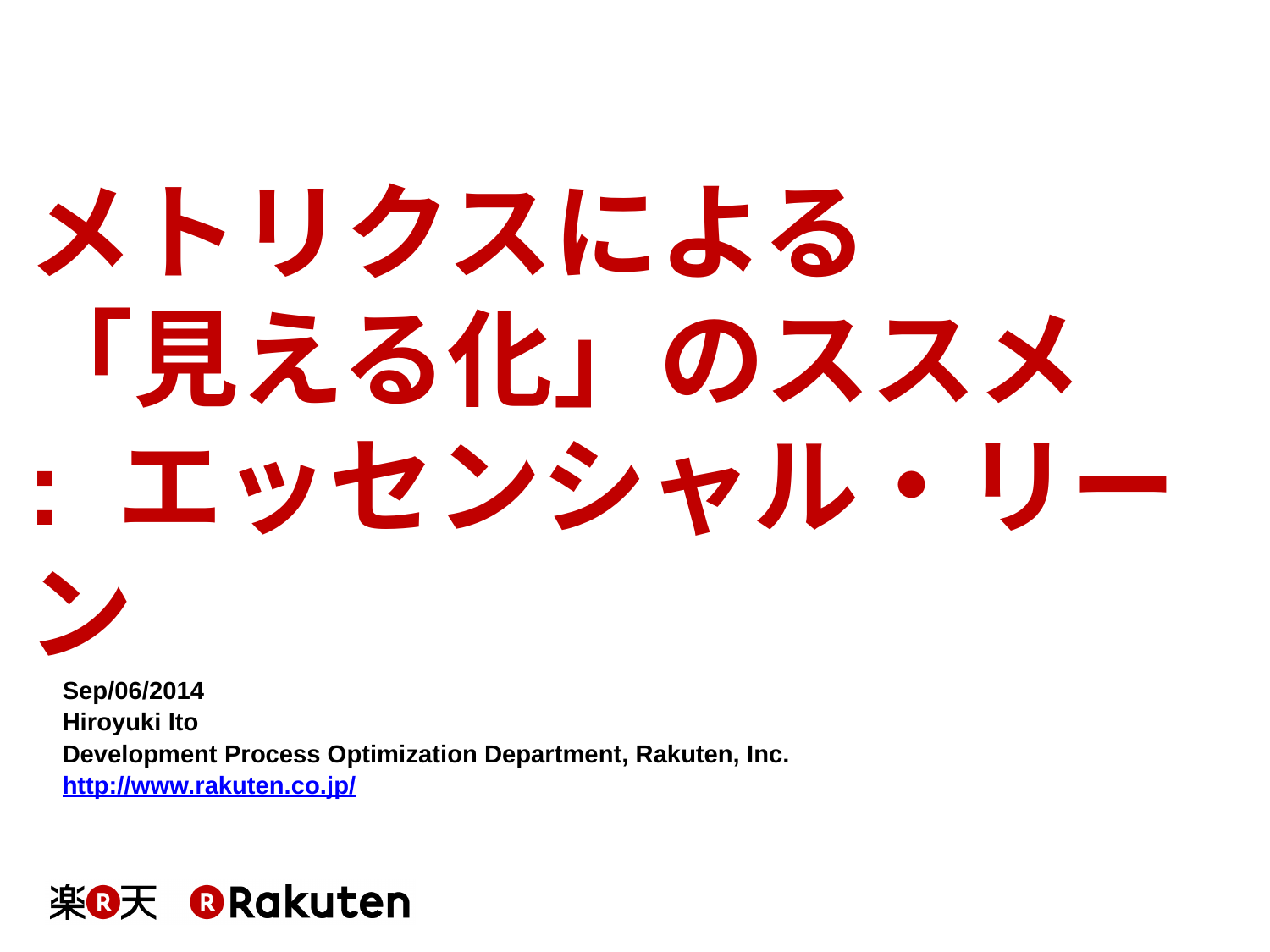

メトリクスによる
「見える化」のススメ
: エッセンシャル・リーン
Sep/06/2014
Hiroyuki Ito
Development Process Optimization Department, Rakuten, Inc.
http://www.rakuten.co.jp/